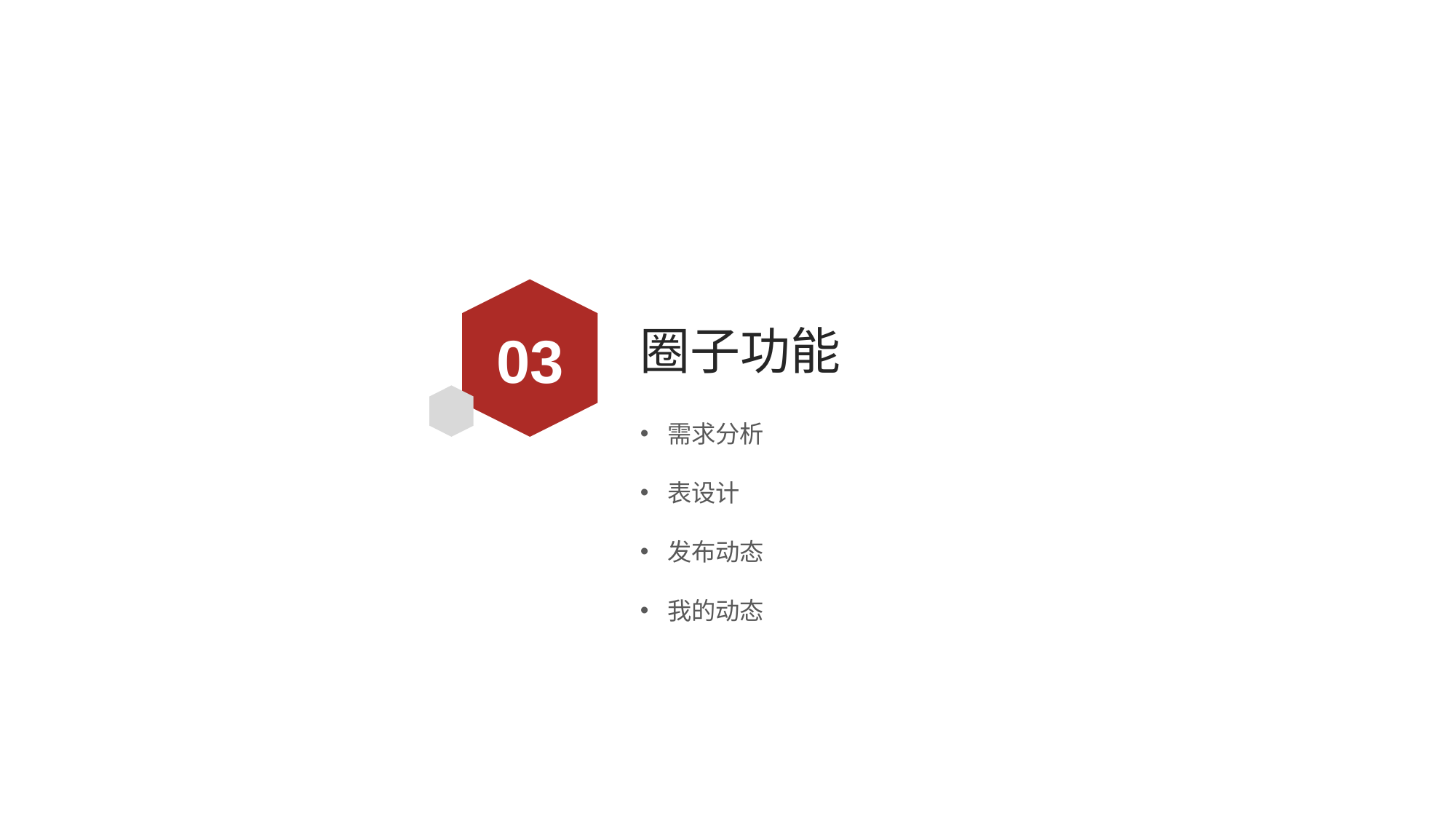

03
# 圈子功能
需求分析
表设计
发布动态
我的动态